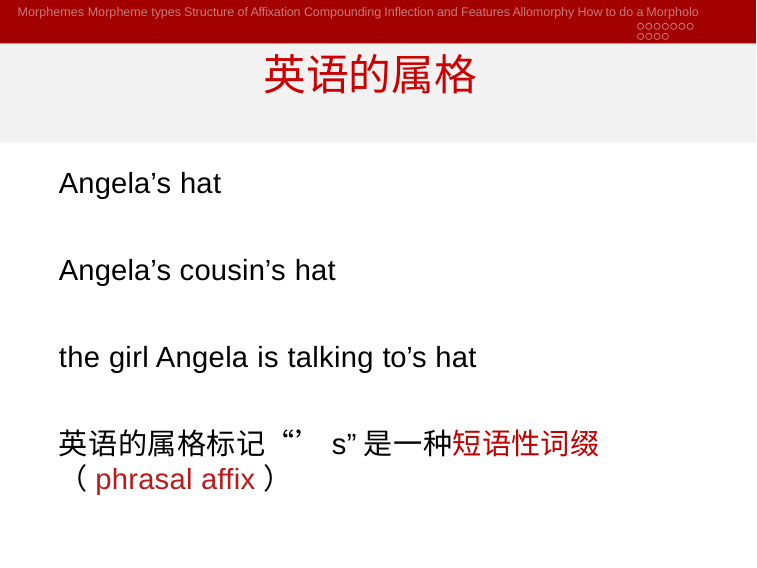

Morphemes Morpheme types Structure of Affixation Compounding Inflection and Features Allomorphy How to do a Morpholo
# 英语的属格
Angela’s hat

Angela’s cousin’s hat

the girl Angela is talking to’s hat

英语的属格标记“’s”是一种短语性词缀（phrasal affix）